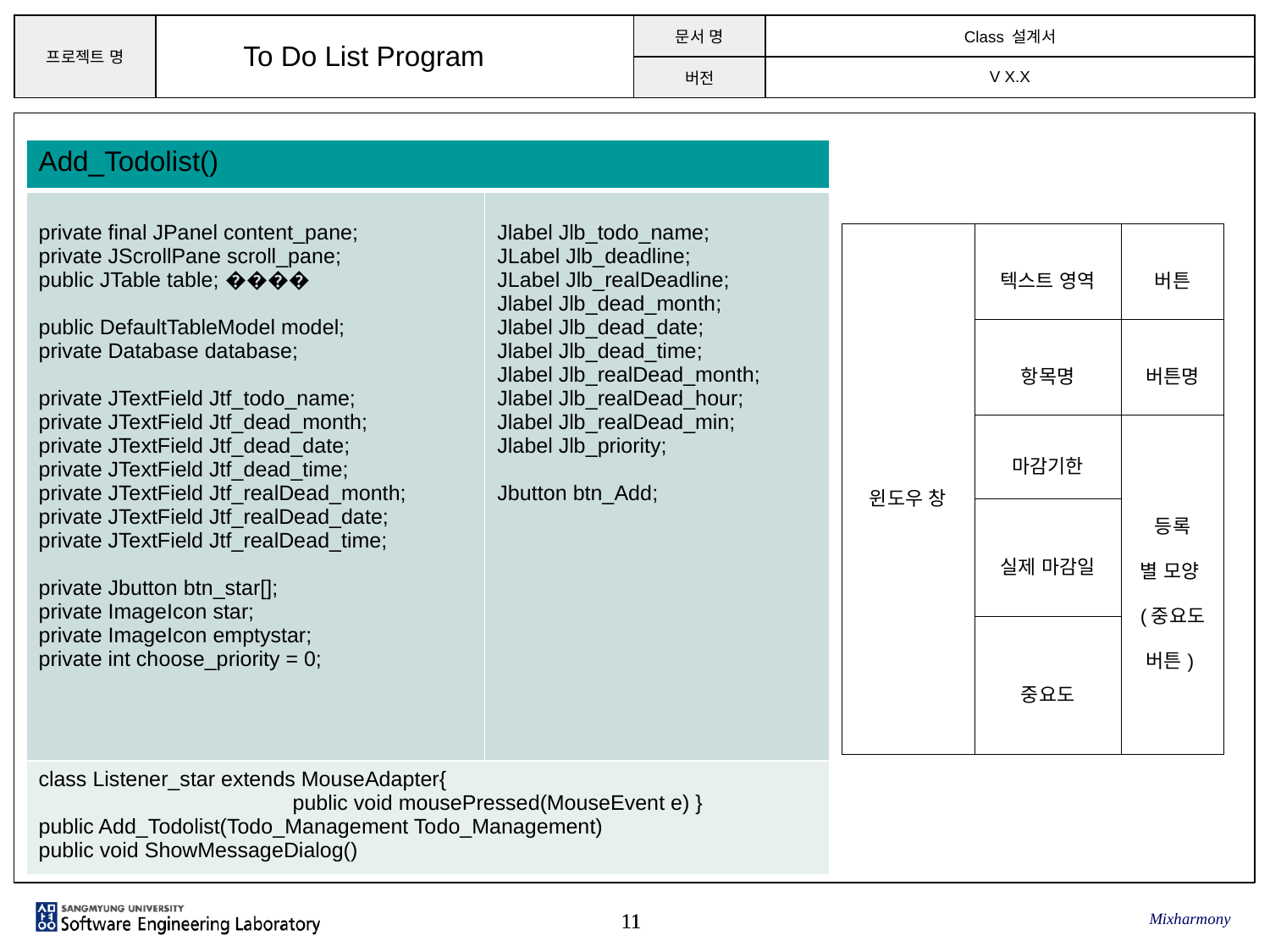

To Do List Program
| Add\_Todolist() |  |
| --- | --- |
| private final JPanel content\_pane; private JScrollPane scroll\_pane; public JTable table; ���� public DefaultTableModel model; private Database database; private JTextField Jtf\_todo\_name; private JTextField Jtf\_dead\_month; private JTextField Jtf\_dead\_date; private JTextField Jtf\_dead\_time; private JTextField Jtf\_realDead\_month; private JTextField Jtf\_realDead\_date; private JTextField Jtf\_realDead\_time; private Jbutton btn\_star[]; private ImageIcon star; private ImageIcon emptystar; private int choose\_priority = 0; | Jlabel Jlb\_todo\_name; JLabel Jlb\_deadline; JLabel Jlb\_realDeadline; Jlabel Jlb\_dead\_month; Jlabel Jlb\_dead\_date; Jlabel Jlb\_dead\_time; Jlabel Jlb\_realDead\_month; Jlabel Jlb\_realDead\_hour; Jlabel Jlb\_realDead\_min; Jlabel Jlb\_priority; Jbutton btn\_Add; |
| class Listener\_star extends MouseAdapter{ public void mousePressed(MouseEvent e) } public Add\_Todolist(Todo\_Management Todo\_Management) public void ShowMessageDialog() |  |
| 윈도우 창 | 텍스트 영역 | 버튼 |
| --- | --- | --- |
|  | 항목명 | 버튼명 |
|  | 마감기한 | 등록 별 모양(중요도 버튼) |
|  | 실제 마감일 |  |
|  | 중요도 |  |
Mixharmony